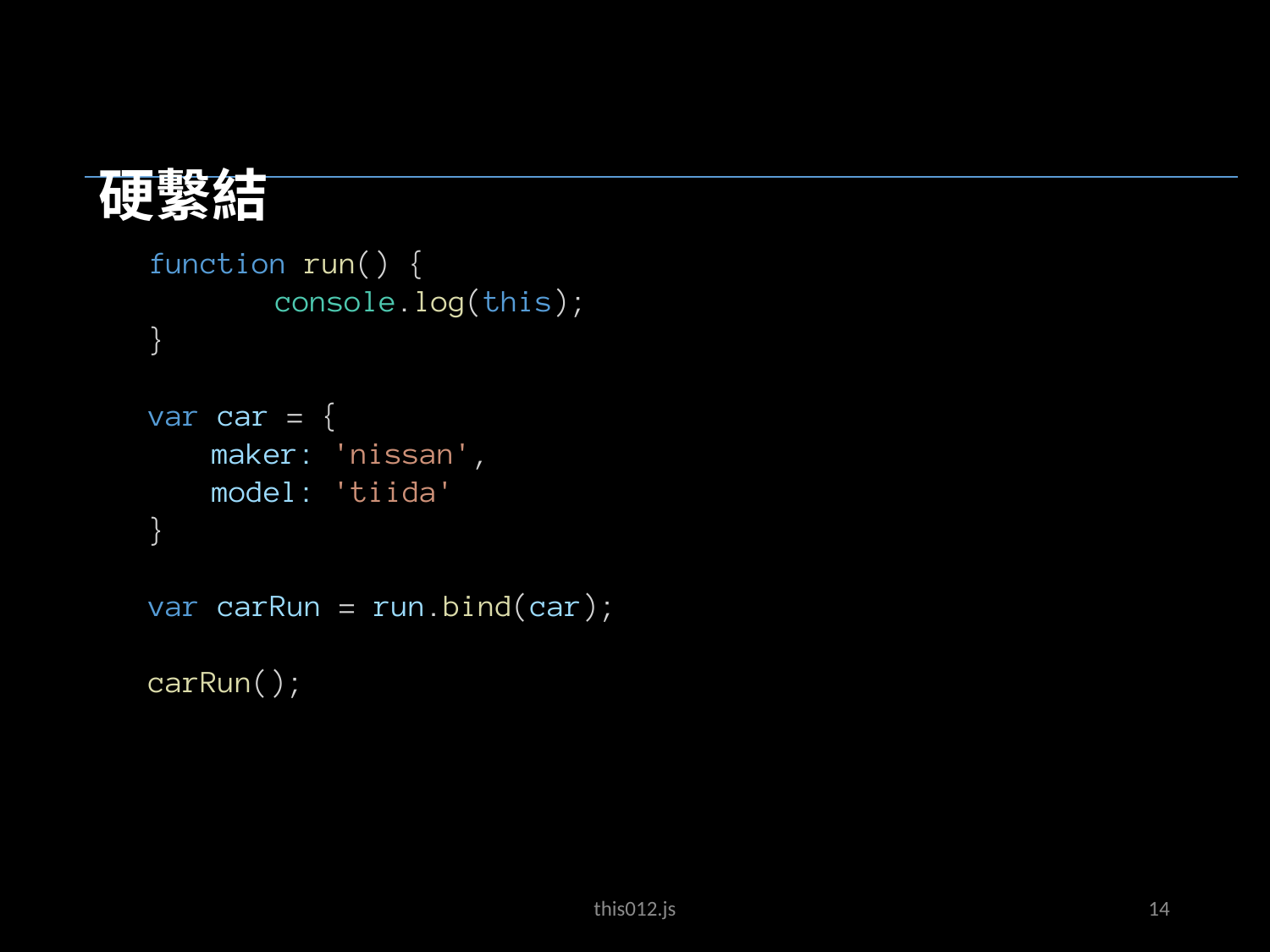

硬繫結
function run() {
	console.log(this);
}
var car = {
maker: 'nissan',
model: 'tiida'
}
var carRun = run.bind(car);
carRun();
this012.js
14